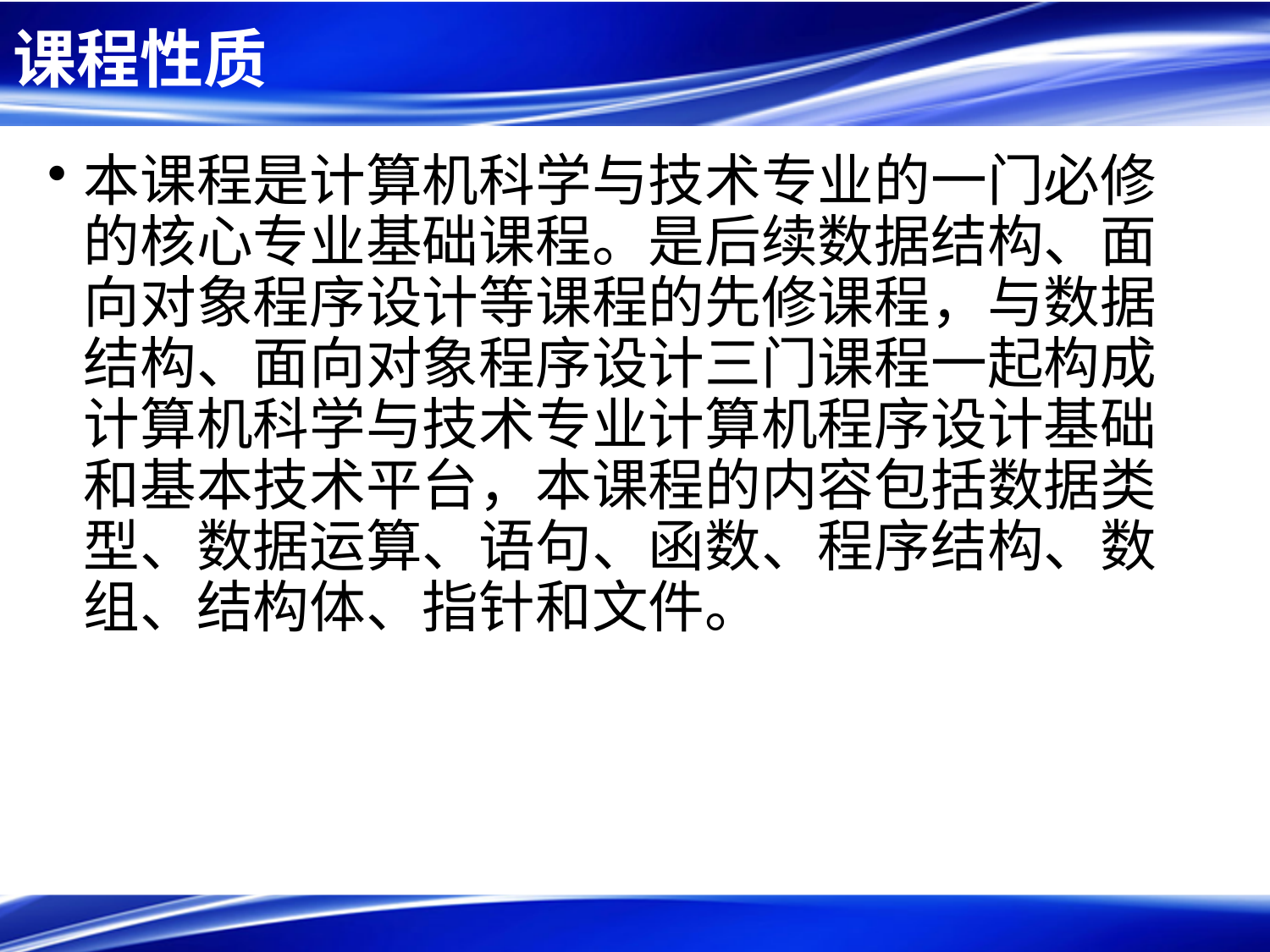

# 课程性质
本课程是计算机科学与技术专业的一门必修的核心专业基础课程。是后续数据结构、面向对象程序设计等课程的先修课程，与数据结构、面向对象程序设计三门课程一起构成计算机科学与技术专业计算机程序设计基础和基本技术平台，本课程的内容包括数据类型、数据运算、语句、函数、程序结构、数组、结构体、指针和文件。